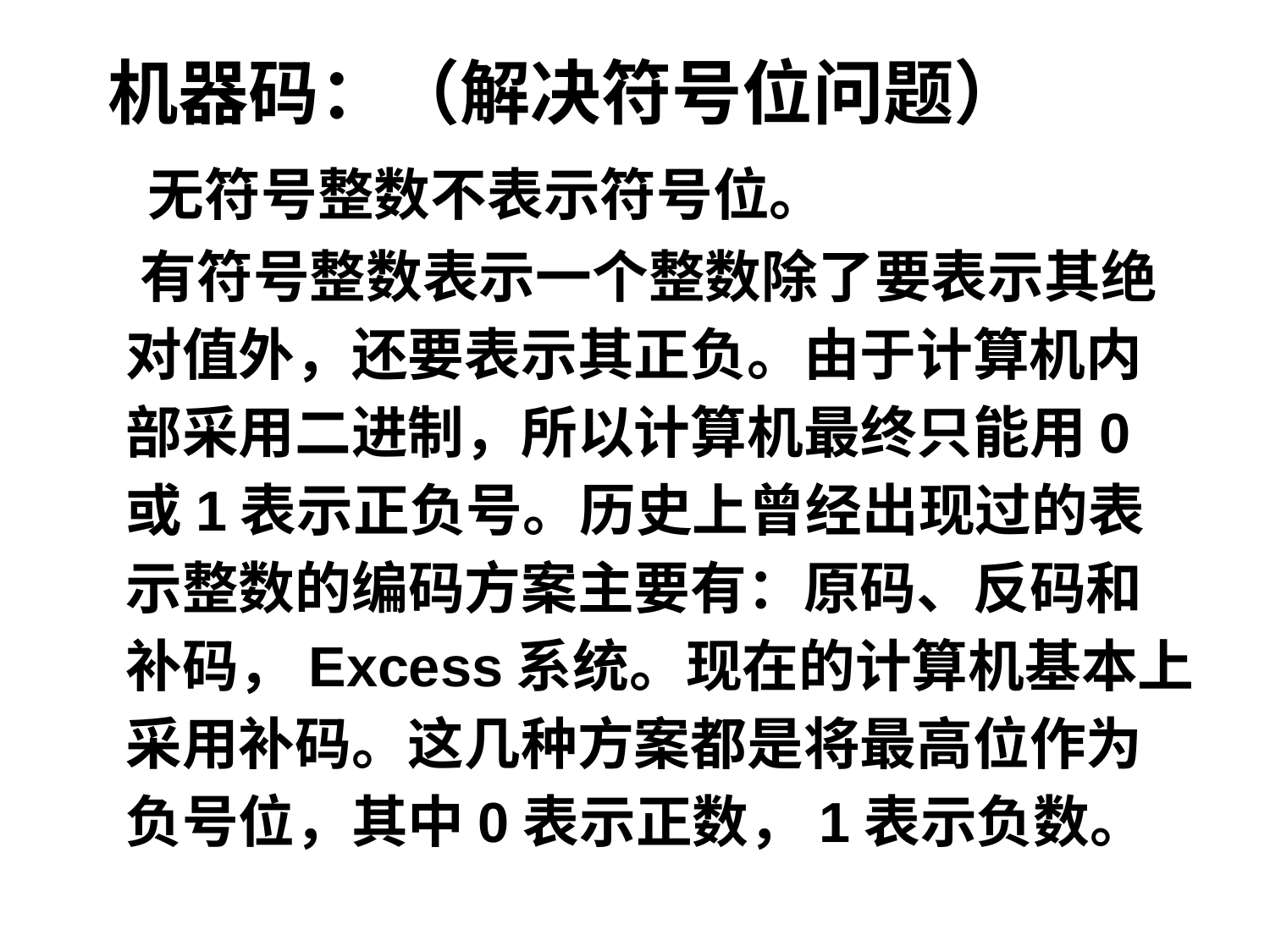

# 机器码：（解决符号位问题）
     无符号整数不表示符号位。
     有符号整数表示一个整数除了要表示其绝对值外，还要表示其正负。由于计算机内部采用二进制，所以计算机最终只能用0或1表示正负号。历史上曾经出现过的表示整数的编码方案主要有：原码、反码和补码，Excess系统。现在的计算机基本上采用补码。这几种方案都是将最高位作为负号位，其中0表示正数，1表示负数。